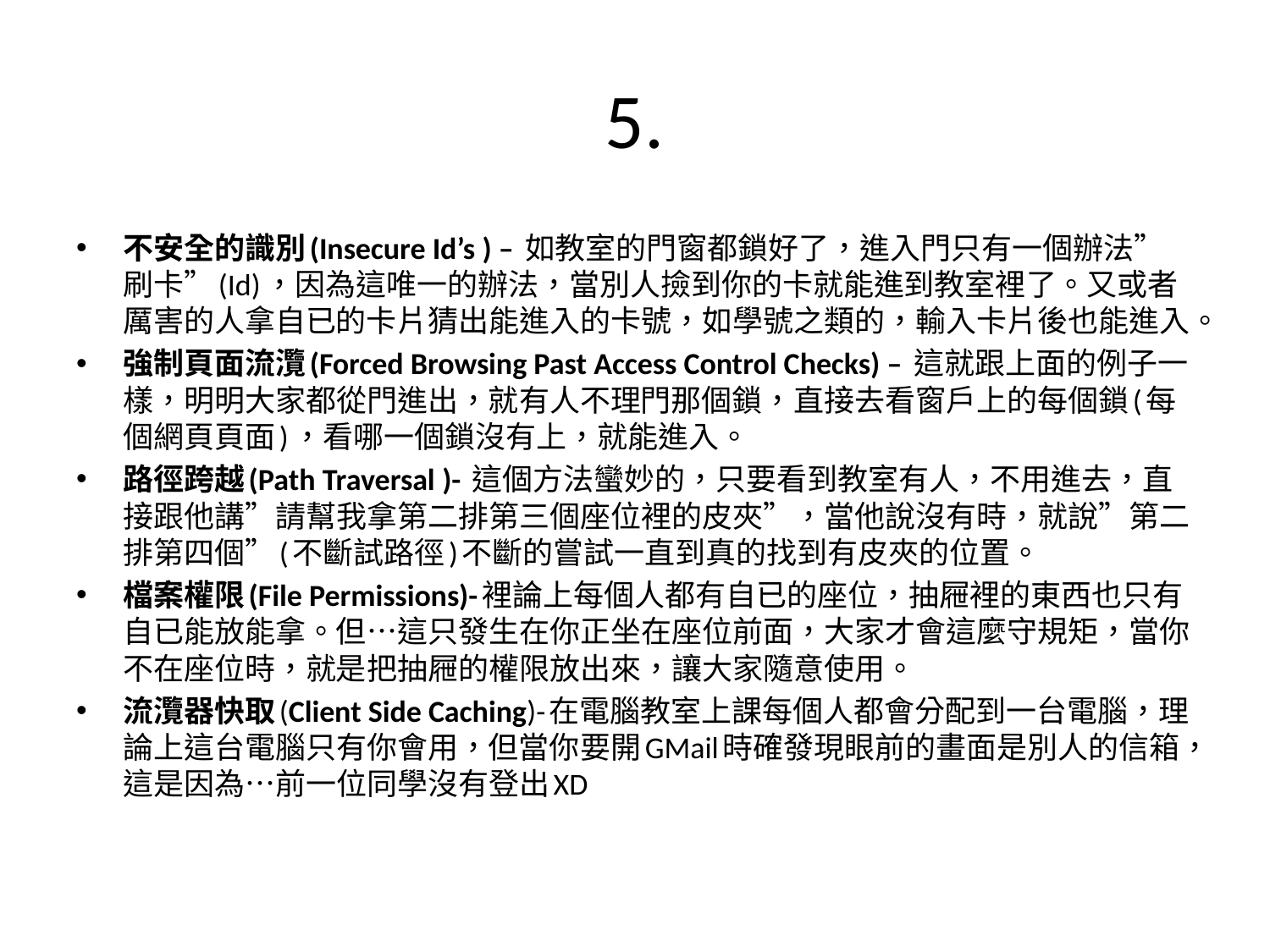

# 5.
不安全的識別(Insecure Id’s ) – 如教室的門窗都鎖好了，進入門只有一個辦法”刷卡”(Id)，因為這唯一的辦法，當別人撿到你的卡就能進到教室裡了。又或者厲害的人拿自已的卡片猜出能進入的卡號，如學號之類的，輸入卡片後也能進入。
強制頁面流灠(Forced Browsing Past Access Control Checks) – 這就跟上面的例子一樣，明明大家都從門進出，就有人不理門那個鎖，直接去看窗戶上的每個鎖(每個網頁頁面)，看哪一個鎖沒有上，就能進入。
路徑跨越(Path Traversal )- 這個方法蠻妙的，只要看到教室有人，不用進去，直接跟他講”請幫我拿第二排第三個座位裡的皮夾”，當他說沒有時，就說”第二排第四個”(不斷試路徑)不斷的嘗試一直到真的找到有皮夾的位置。
檔案權限(File Permissions)-裡論上每個人都有自已的座位，抽屜裡的東西也只有自已能放能拿。但…這只發生在你正坐在座位前面，大家才會這麼守規矩，當你不在座位時，就是把抽屜的權限放出來，讓大家隨意使用。
流灠器快取(Client Side Caching)-在電腦教室上課每個人都會分配到一台電腦，理論上這台電腦只有你會用，但當你要開GMail時確發現眼前的畫面是別人的信箱，這是因為…前一位同學沒有登出XD